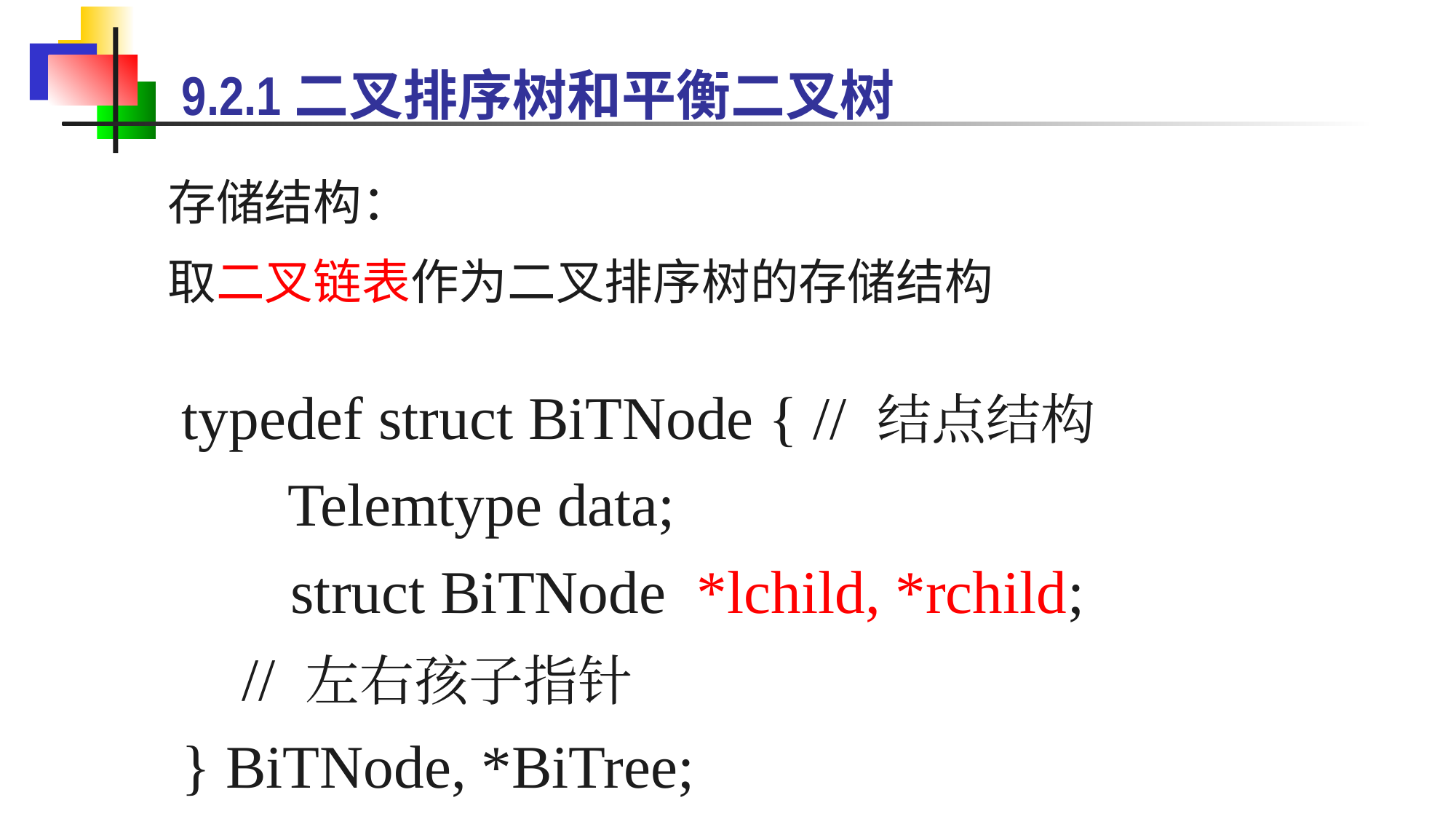

9.2.1二叉排序树和平衡二叉树
存储结构：
取二叉链表作为二叉排序树的存储结构

typedef struct BiTNode { // 结点结构
       Telemtype data;
	struct BiTNode  *lchild, *rchild;
    // 左右孩子指针
} BiTNode, *BiTree;